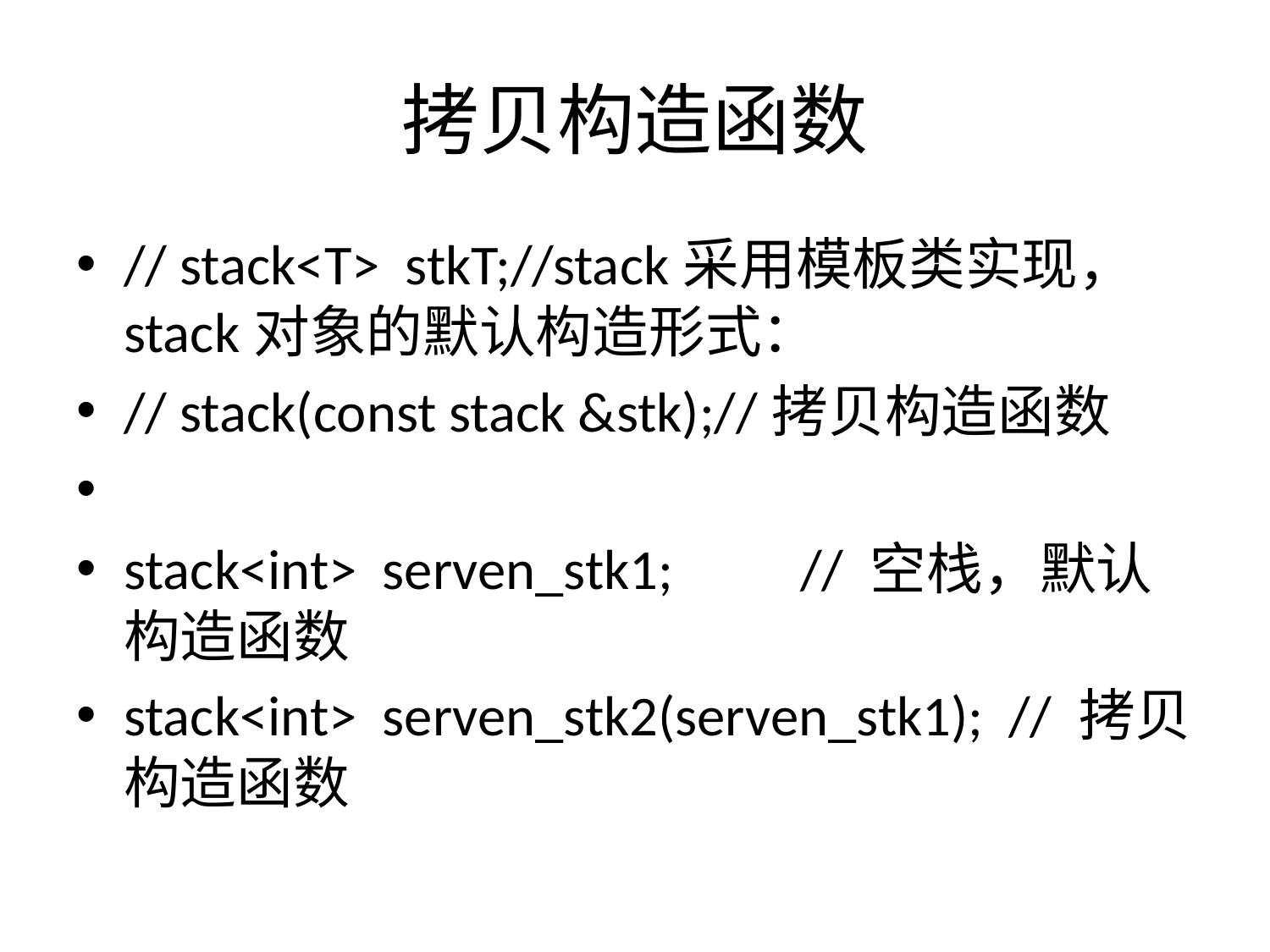

# 拷贝构造函数
// stack<T>  stkT;//stack采用模板类实现， stack对象的默认构造形式：
// stack(const stack &stk);//拷贝构造函数
​
stack<int>  serven_stk1;          // 空栈，默认构造函数
stack<int>  serven_stk2(serven_stk1);  // 拷贝构造函数